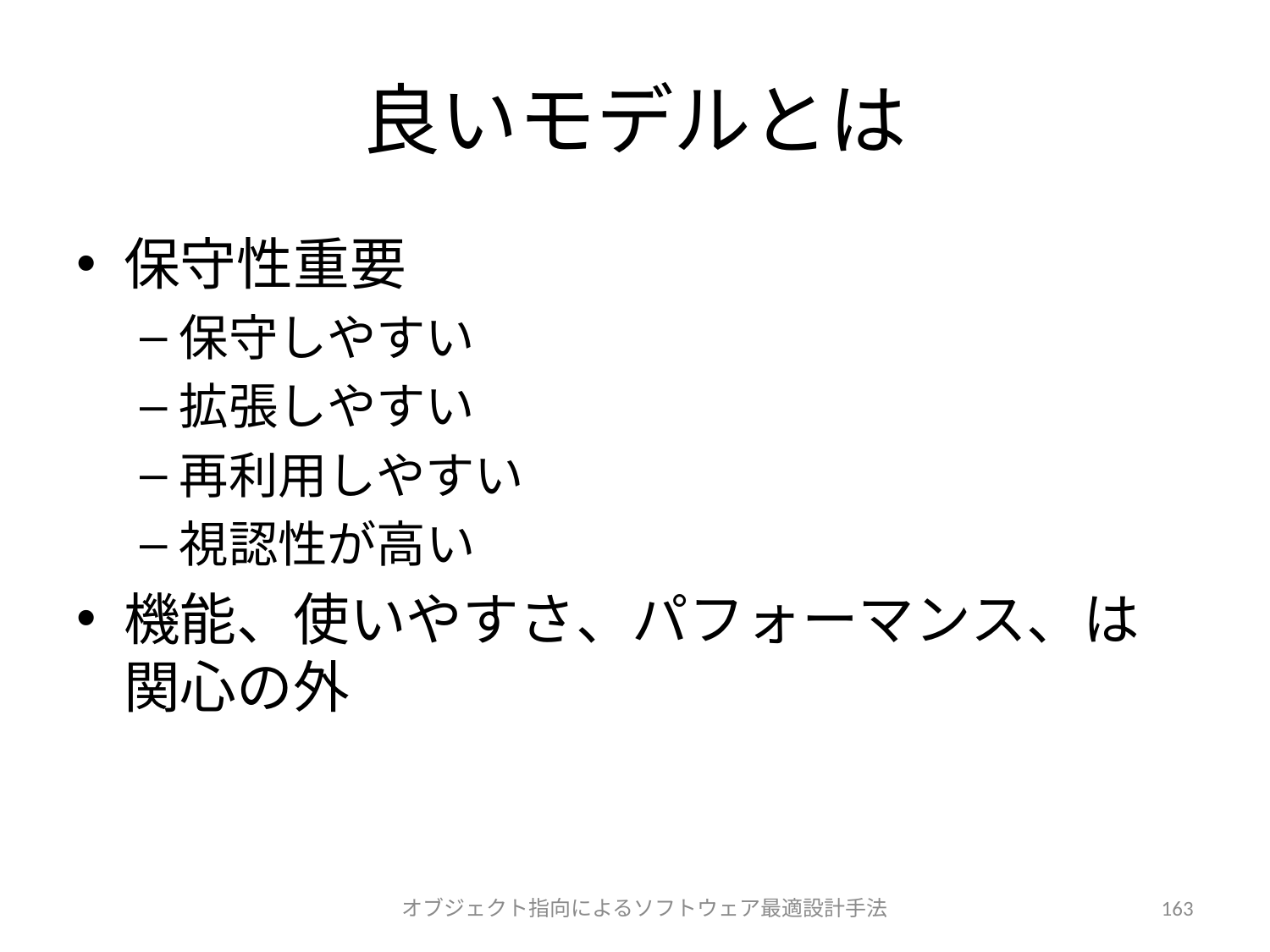

# 良いモデルとは
保守性重要
保守しやすい
拡張しやすい
再利用しやすい
視認性が高い
機能、使いやすさ、パフォーマンス、は関心の外
オブジェクト指向によるソフトウェア最適設計手法
163